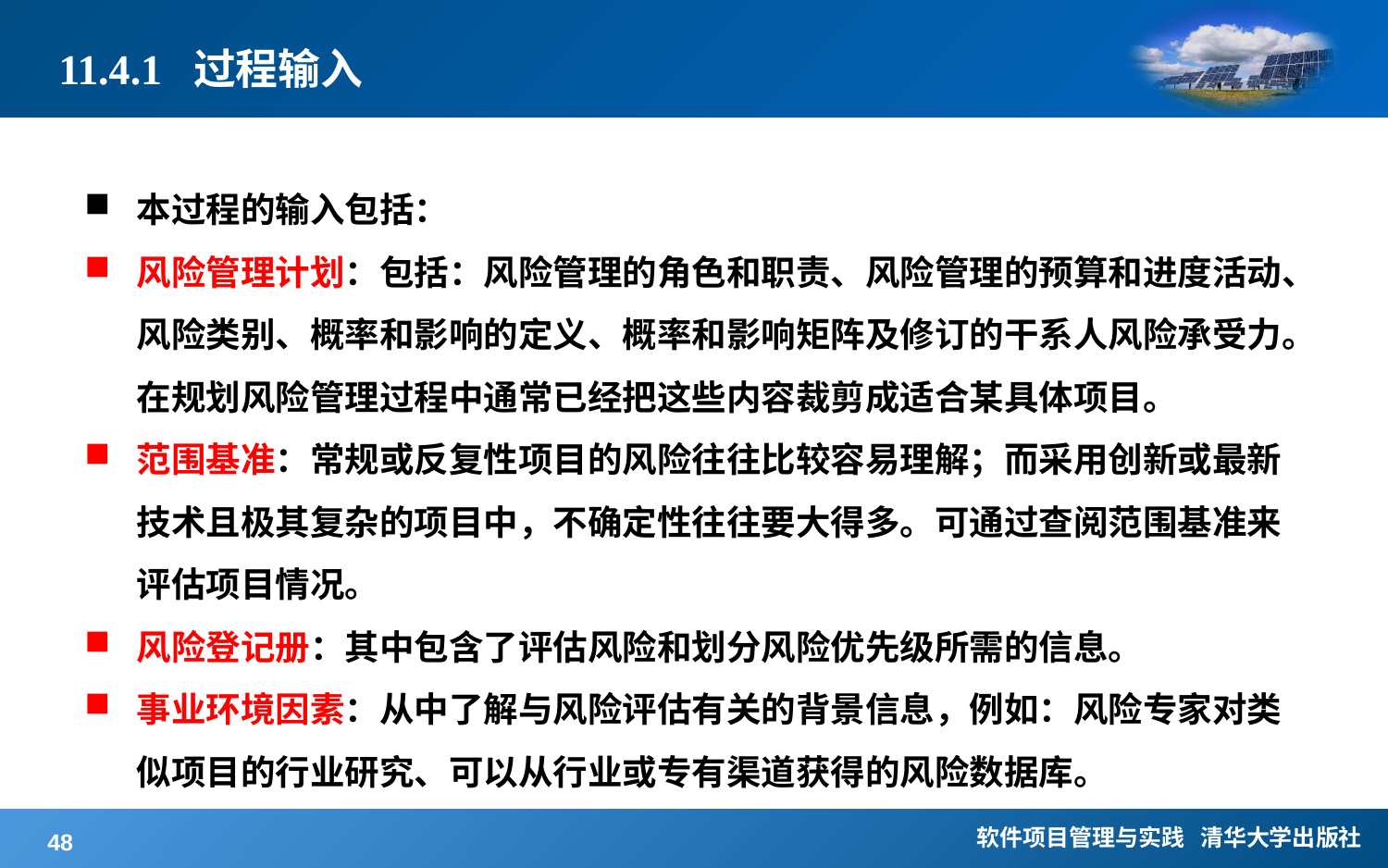

# 11.4.1  过程输入
本过程的输入包括：
风险管理计划：包括：风险管理的角色和职责、风险管理的预算和进度活动、风险类别、概率和影响的定义、概率和影响矩阵及修订的干系人风险承受力。在规划风险管理过程中通常已经把这些内容裁剪成适合某具体项目。
范围基准：常规或反复性项目的风险往往比较容易理解；而采用创新或最新技术且极其复杂的项目中，不确定性往往要大得多。可通过查阅范围基准来评估项目情况。
风险登记册：其中包含了评估风险和划分风险优先级所需的信息。
事业环境因素：从中了解与风险评估有关的背景信息，例如：风险专家对类似项目的行业研究、可以从行业或专有渠道获得的风险数据库。